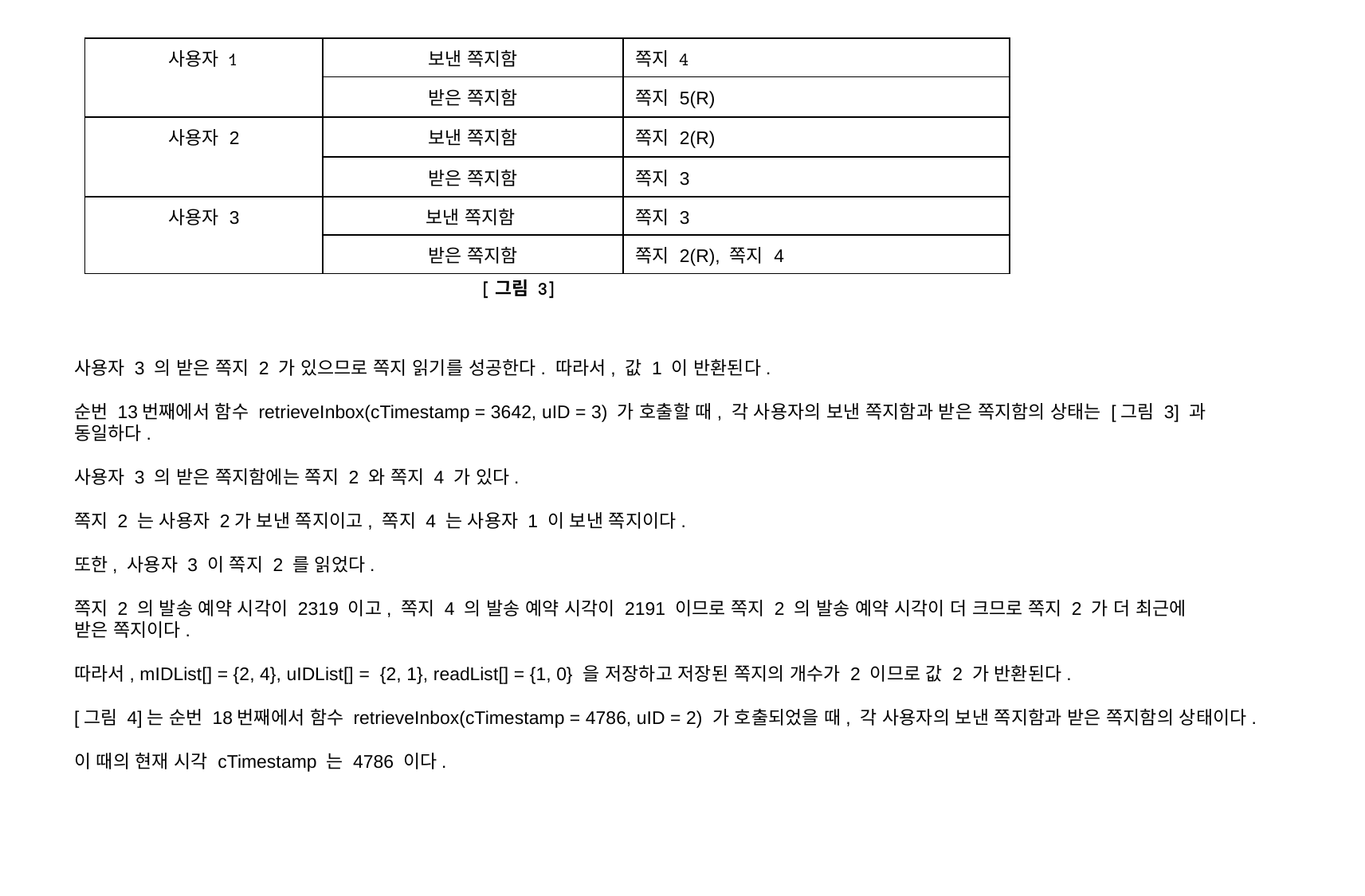

| 사용자 1 | 보낸 쪽지함 | 쪽지 4 |
| --- | --- | --- |
|  | 받은 쪽지함 | 쪽지 5(R) |
| 사용자 2 | 보낸 쪽지함 | 쪽지 2(R) |
|  | 받은 쪽지함 | 쪽지 3 |
| 사용자 3 | 보낸 쪽지함 | 쪽지 3 |
|  | 받은 쪽지함 | 쪽지 2(R), 쪽지 4 |
[그림 3]
사용자 3 의 받은 쪽지 2 가 있으므로 쪽지 읽기를 성공한다. 따라서, 값 1 이 반환된다.

순번 13번째에서 함수 retrieveInbox(cTimestamp = 3642, uID = 3) 가 호출할 때, 각 사용자의 보낸 쪽지함과 받은 쪽지함의 상태는 [그림 3] 과 동일하다.

사용자 3 의 받은 쪽지함에는 쪽지 2 와 쪽지 4 가 있다.

쪽지 2 는 사용자 2가 보낸 쪽지이고, 쪽지 4 는 사용자 1 이 보낸 쪽지이다.

또한, 사용자 3 이 쪽지 2 를 읽었다.

쪽지 2 의 발송 예약 시각이 2319 이고, 쪽지 4 의 발송 예약 시각이 2191 이므로 쪽지 2 의 발송 예약 시각이 더 크므로 쪽지 2 가 더 최근에
받은 쪽지이다.

따라서, mIDList[] = {2, 4}, uIDList[] =  {2, 1}, readList[] = {1, 0} 을 저장하고 저장된 쪽지의 개수가 2 이므로 값 2 가 반환된다.

[그림 4]는 순번 18번째에서 함수 retrieveInbox(cTimestamp = 4786, uID = 2) 가 호출되었을 때, 각 사용자의 보낸 쪽지함과 받은 쪽지함의 상태이다.

이 때의 현재 시각 cTimestamp 는 4786 이다.